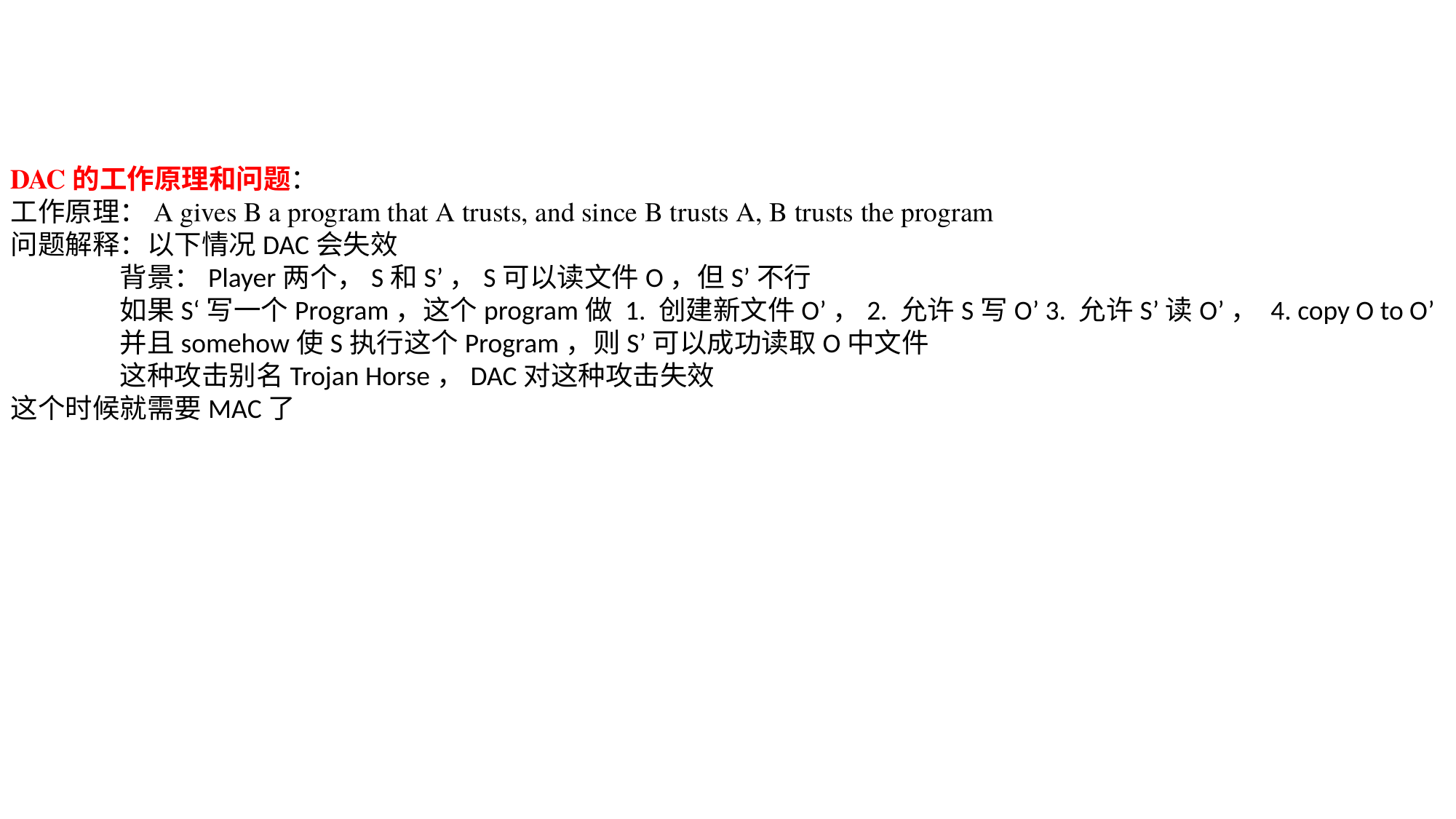

DAC的工作原理和问题：
工作原理：A gives B a program that A trusts, and since B trusts A, B trusts the program
问题解释：以下情况DAC会失效
	背景：Player两个，S和S’，S可以读文件O，但S’不行
	如果S‘写一个Program，这个program做 1. 创建新文件O’，2. 允许S写O’ 3. 允许S’读O’， 4. copy O to O’
	并且somehow使S执行这个Program，则S’可以成功读取O中文件
	这种攻击别名Trojan Horse，DAC对这种攻击失效
这个时候就需要MAC了